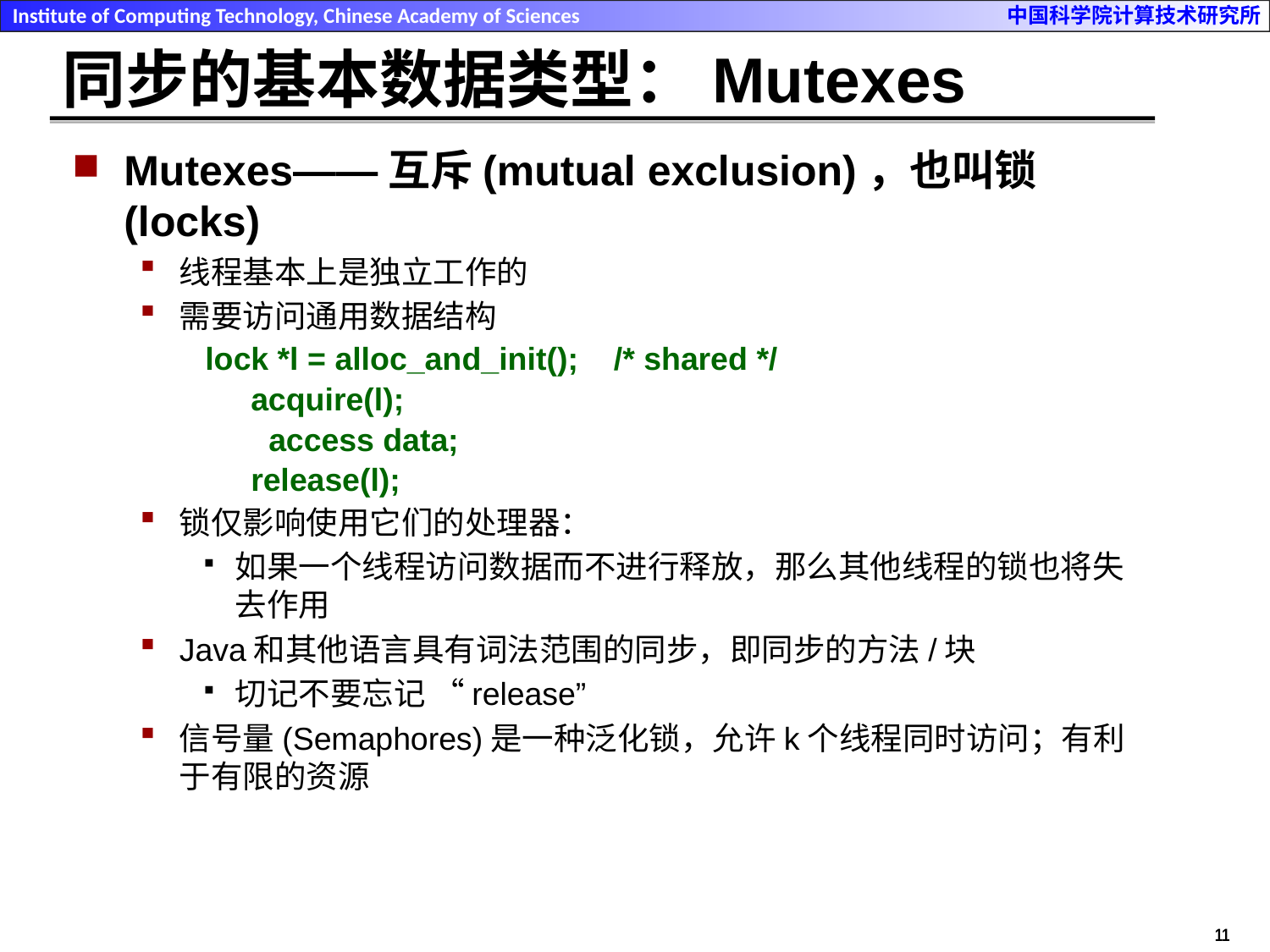

# 同步的基本数据类型：Mutexes
Mutexes——互斥(mutual exclusion)，也叫锁(locks)
线程基本上是独立工作的
需要访问通用数据结构
  lock *l = alloc_and_init();    /* shared */
      	acquire(l);
        	  access data;
      	release(l);
锁仅影响使用它们的处理器：
如果一个线程访问数据而不进行释放，那么其他线程的锁也将失去作用
Java和其他语言具有词法范围的同步，即同步的方法/块
切记不要忘记 “release”
信号量(Semaphores)是一种泛化锁，允许k个线程同时访问；有利于有限的资源